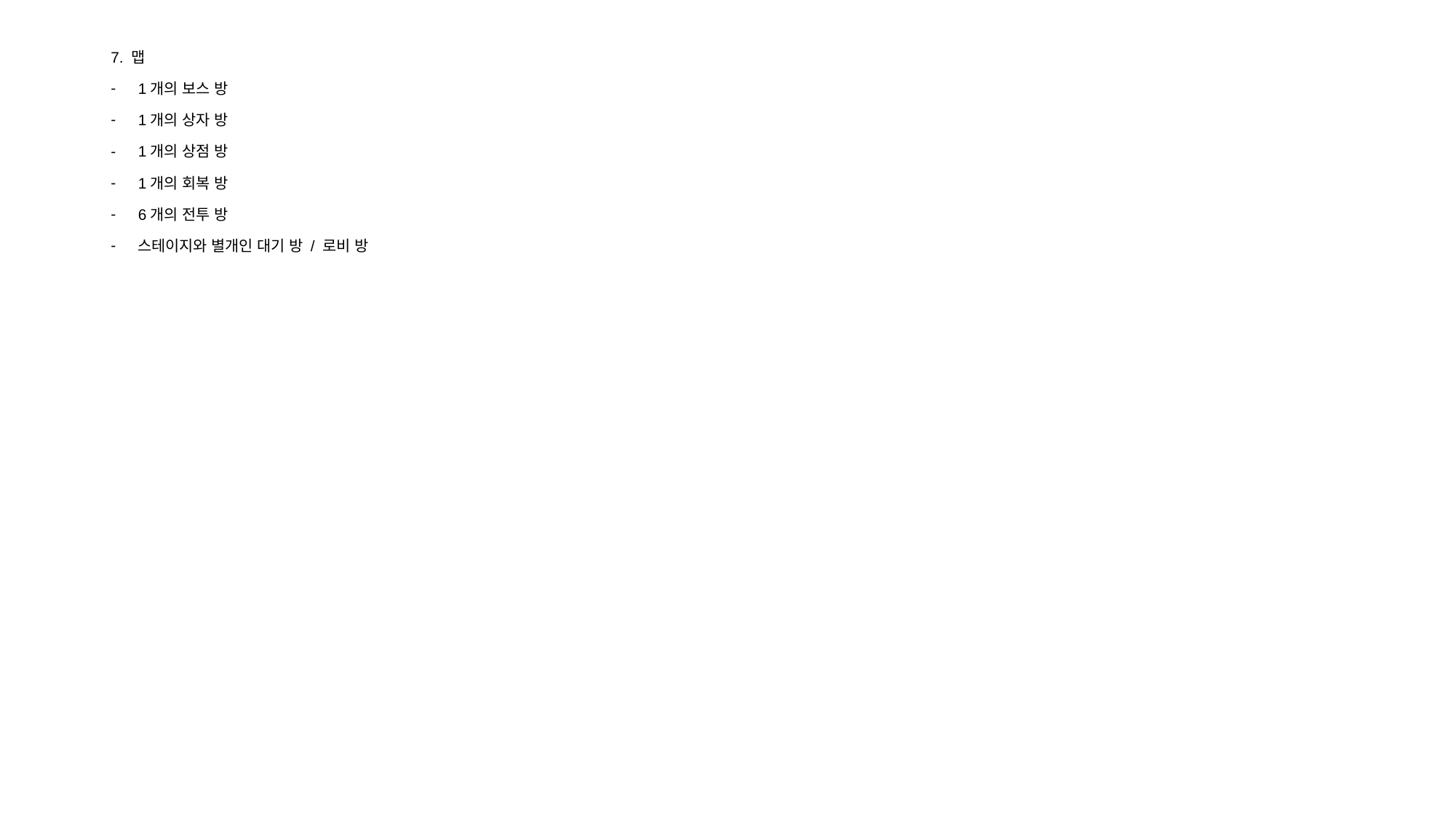

7. 맵
1개의 보스 방
1개의 상자 방
1개의 상점 방
1개의 회복 방
6개의 전투 방
스테이지와 별개인 대기 방 / 로비 방